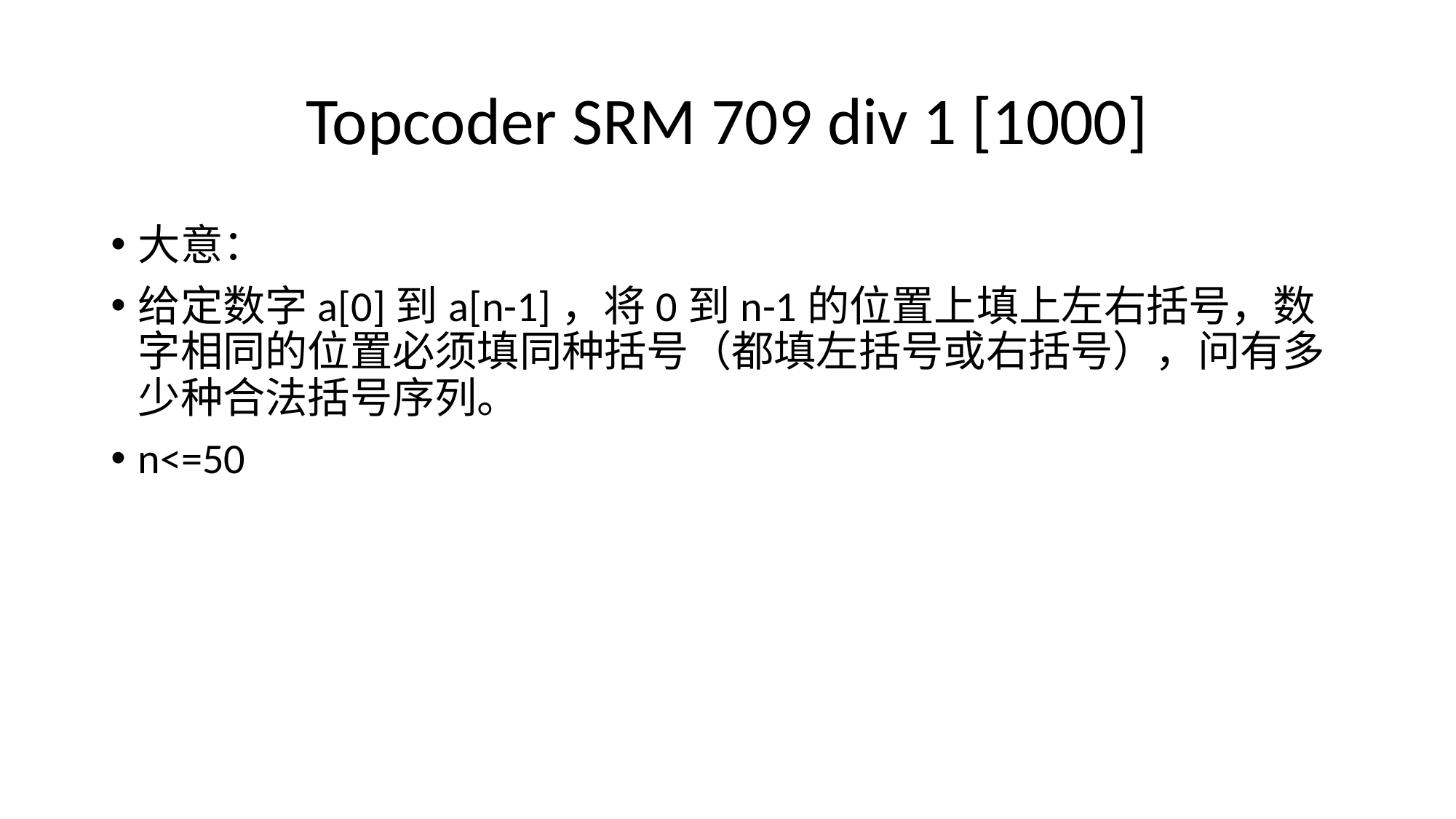

# Topcoder SRM 709 div 1 [1000]
大意：
给定数字a[0]到a[n-1]，将0到n-1的位置上填上左右括号，数字相同的位置必须填同种括号（都填左括号或右括号），问有多少种合法括号序列。
n<=50